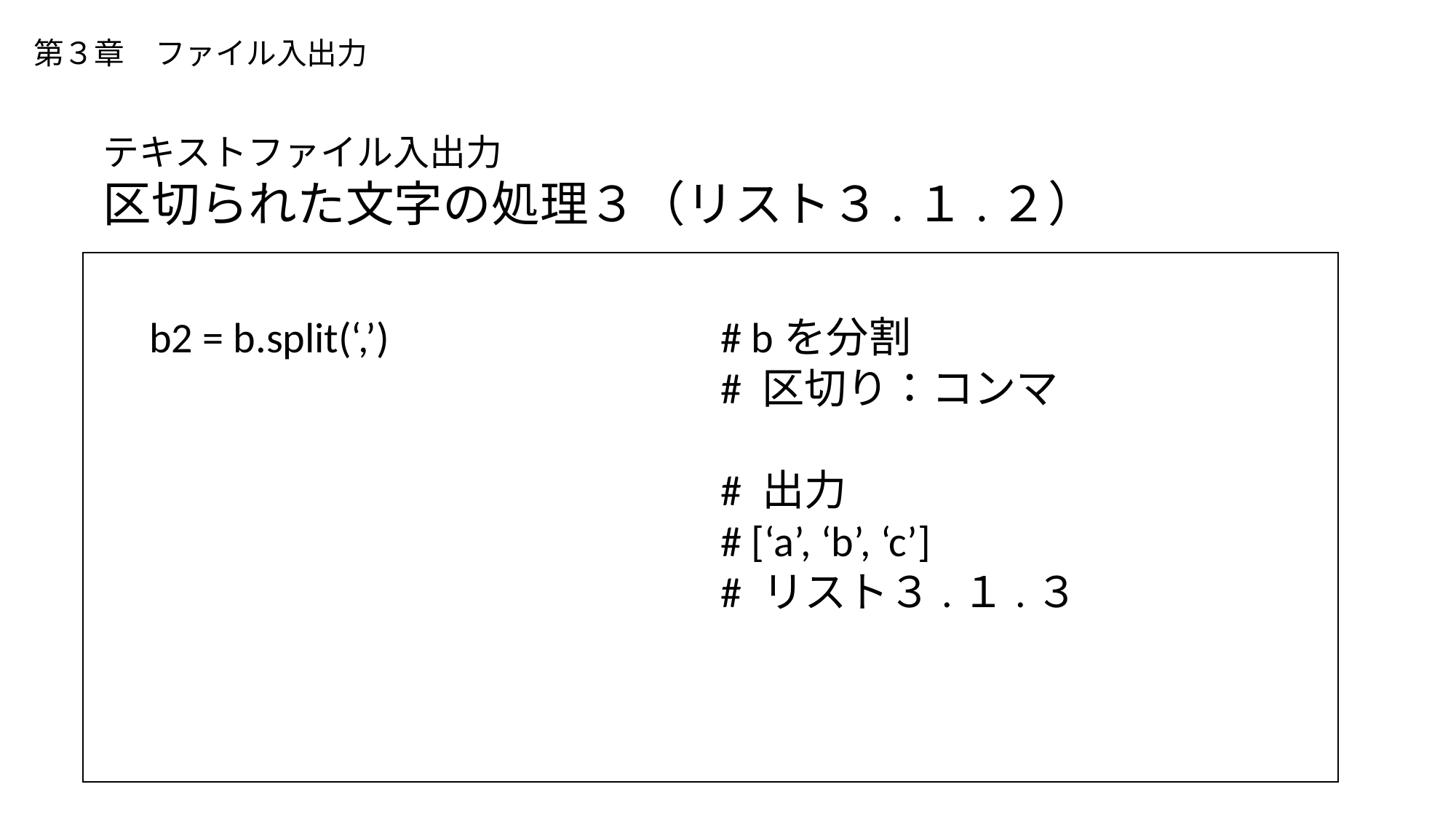

# 第３章　ファイル入出力
テキストファイル入出力
区切られた文字の処理３（リスト３.１.２）

b2 = b.split(‘,’)
# bを分割
# 区切り：コンマ

# 出力
# [‘a’, ‘b’, ‘c’]
# リスト３.１.３